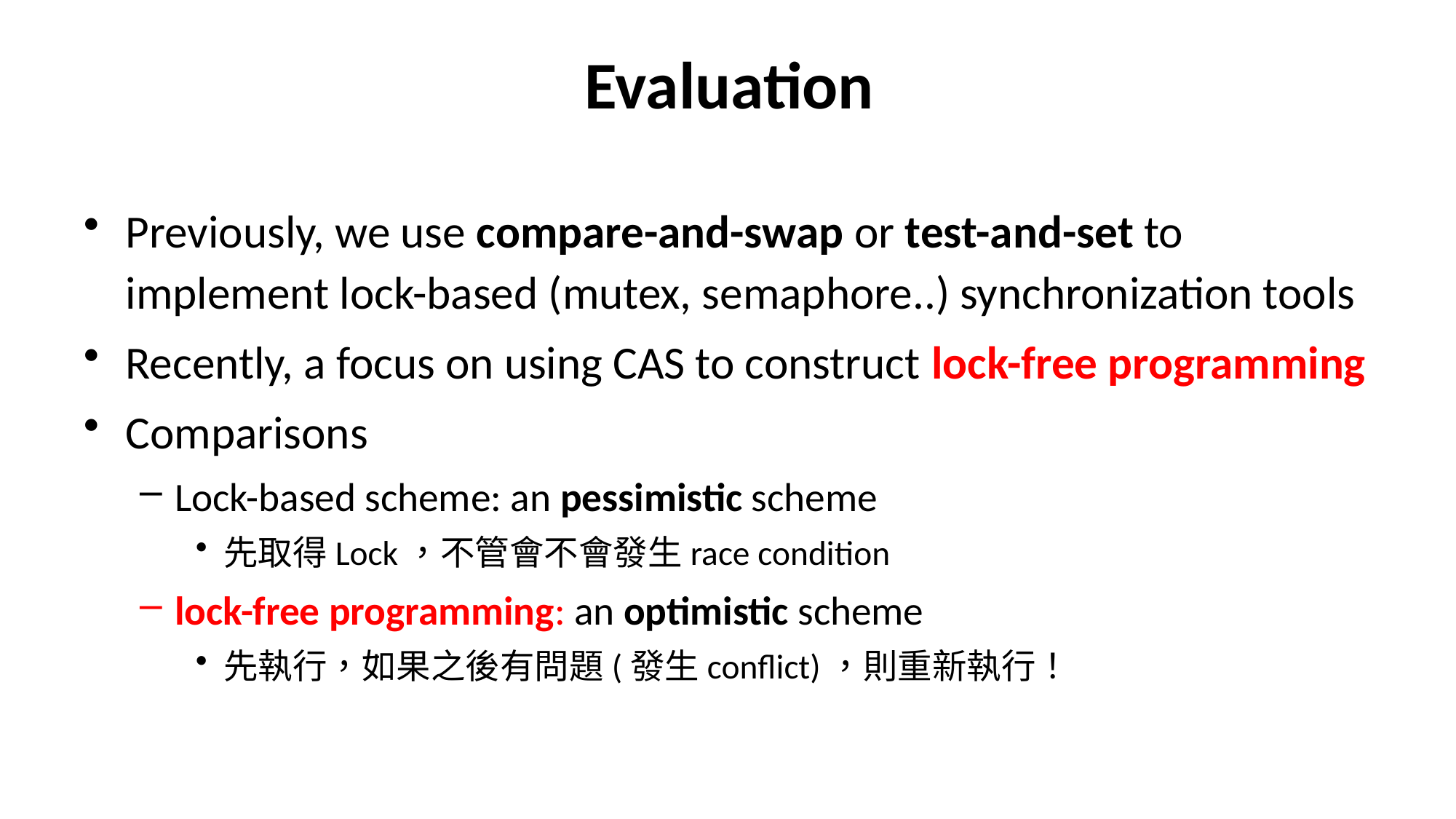

# Evaluation
Previously, we use compare-and-swap or test-and-set to implement lock-based (mutex, semaphore..) synchronization tools
Recently, a focus on using CAS to construct lock-free programming
Comparisons
Lock-based scheme: an pessimistic scheme
先取得Lock，不管會不會發生race condition
lock-free programming: an optimistic scheme
先執行，如果之後有問題(發生conflict)，則重新執行！